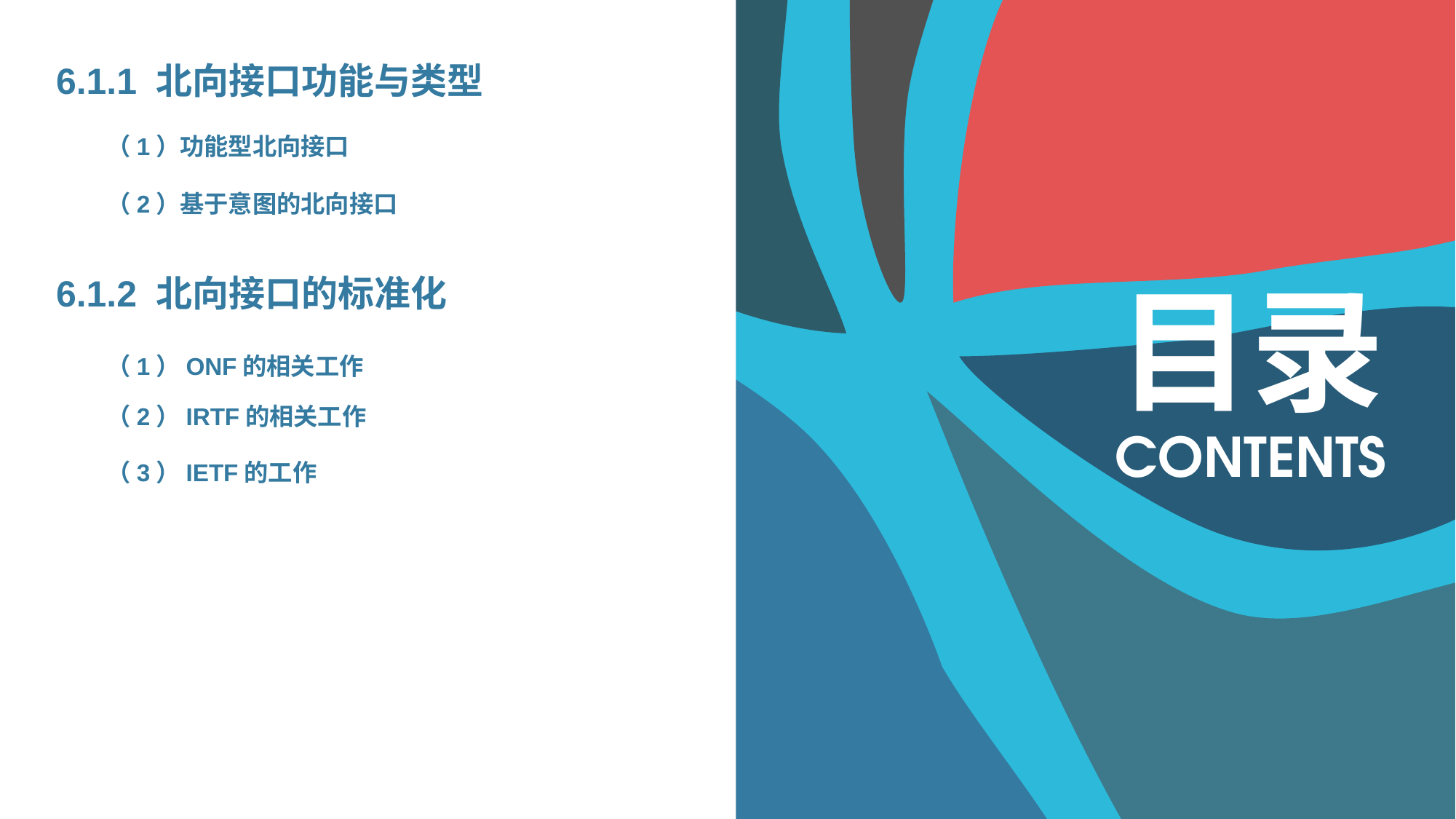

6.1.1 北向接口功能与类型
  （1）功能型北向接口
  （2）基于意图的北向接口
6.1.2 北向接口的标准化
目录
  （1）ONF的相关工作
  （2）IRTF的相关工作
CONTENTS
  （3）IETF的工作